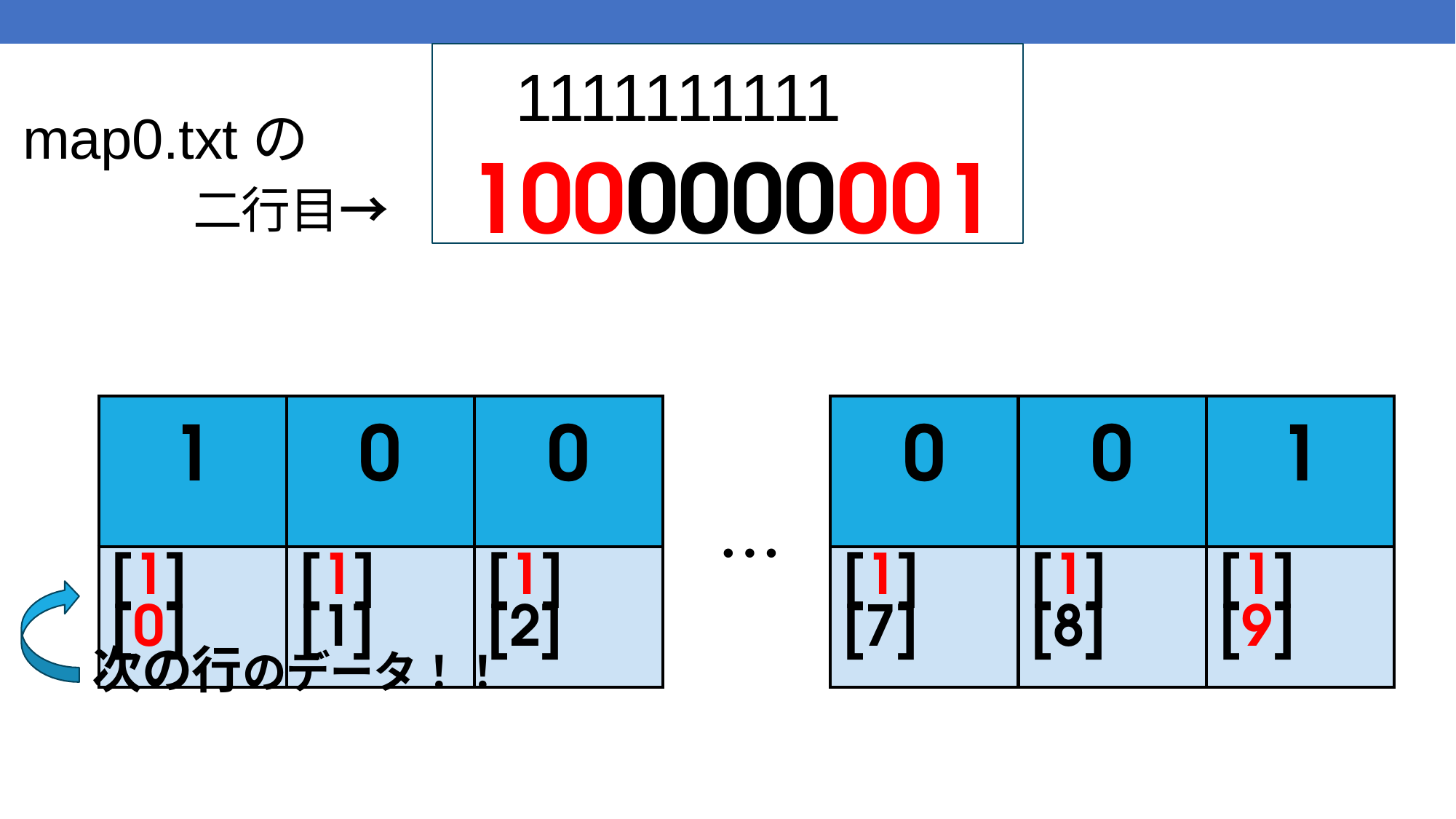

# 1111111111
map0.txtの
二行目→	1000000001
| 1 | 0 | 0 |
| --- | --- | --- |
| [1] [0] | [1] [1] | [1] [2] |
| 0 | 0 | 1 |
| --- | --- | --- |
| [1] [7] | [1] [8] | [1] [9] |
⋯

次の行のデータ！！